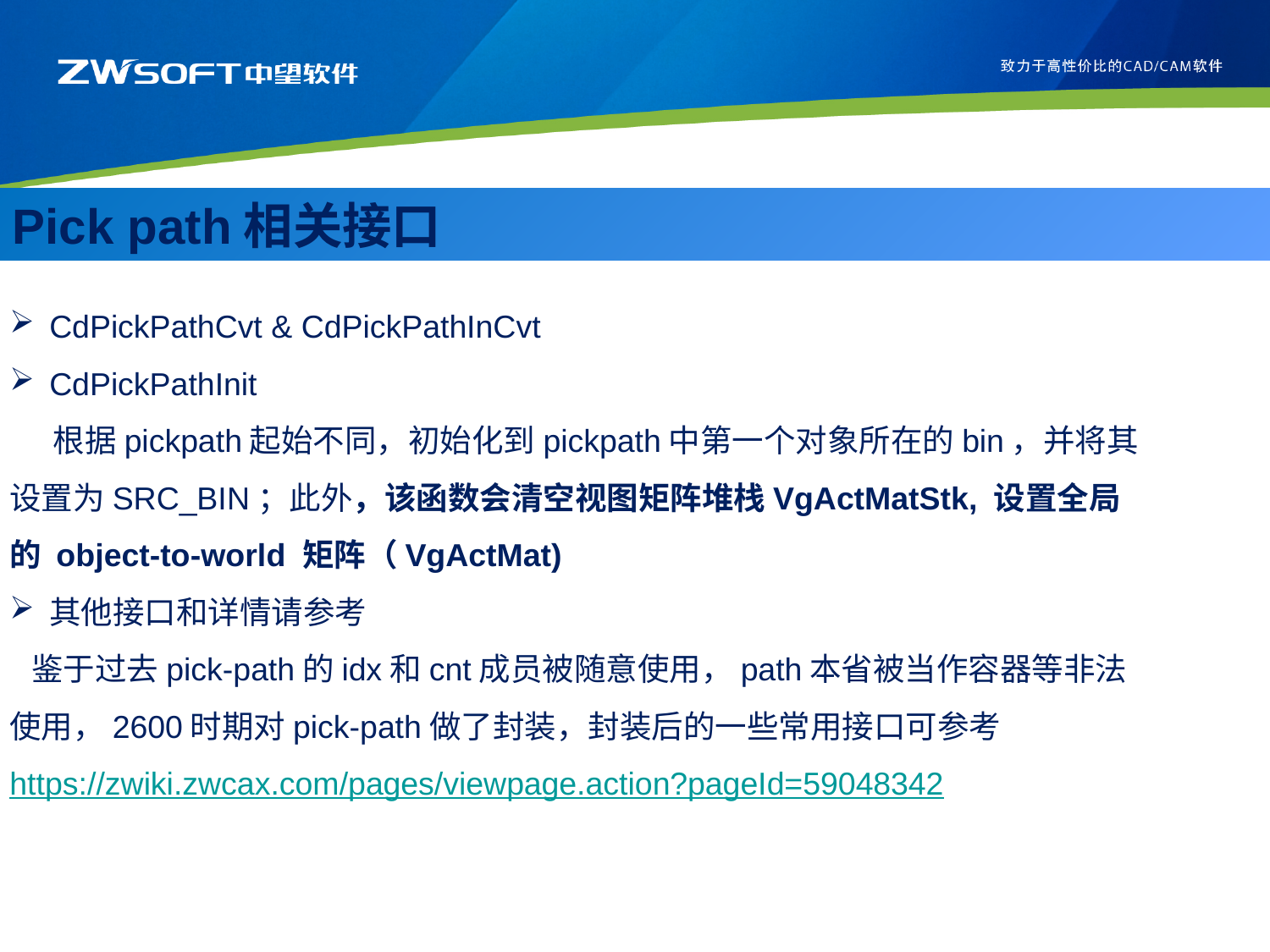

Pick path相关接口
CdPickPathCvt & CdPickPathInCvt
CdPickPathInit
     根据pickpath起始不同，初始化到pickpath中第一个对象所在的bin，并将其设置为SRC_BIN；此外，该函数会清空视图矩阵堆栈VgActMatStk, 设置全局的 object-to-world 矩阵（VgActMat)
其他接口和详情请参考
  鉴于过去pick-path的idx和cnt成员被随意使用，path本省被当作容器等非法使用，2600时期对pick-path做了封装，封装后的一些常用接口可参考
https://zwiki.zwcax.com/pages/viewpage.action?pageId=59048342